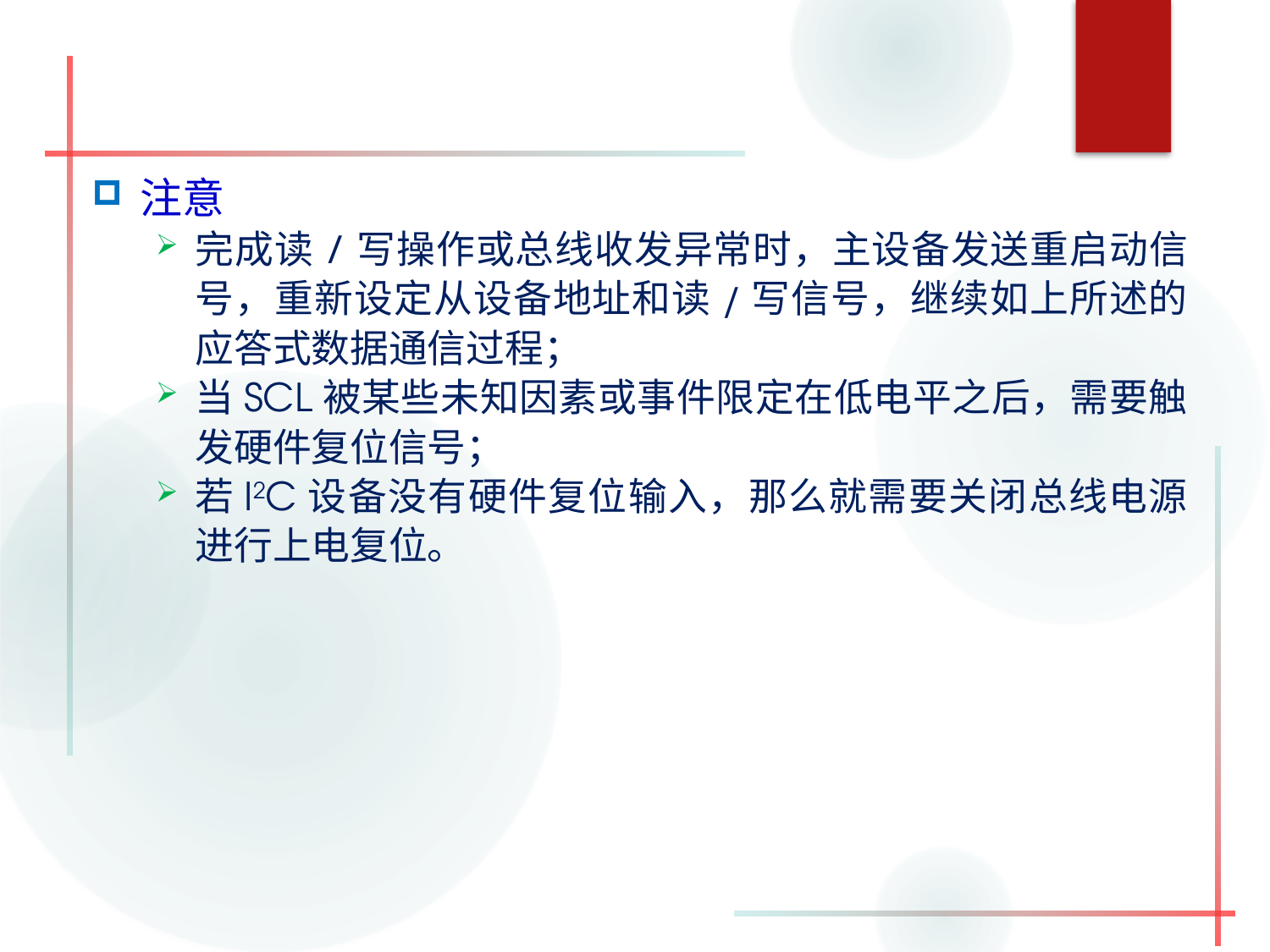

25
#
注意
完成读/写操作或总线收发异常时，主设备发送重启动信号，重新设定从设备地址和读/写信号，继续如上所述的应答式数据通信过程；
当SCL被某些未知因素或事件限定在低电平之后，需要触发硬件复位信号；
若I2C设备没有硬件复位输入，那么就需要关闭总线电源进行上电复位。